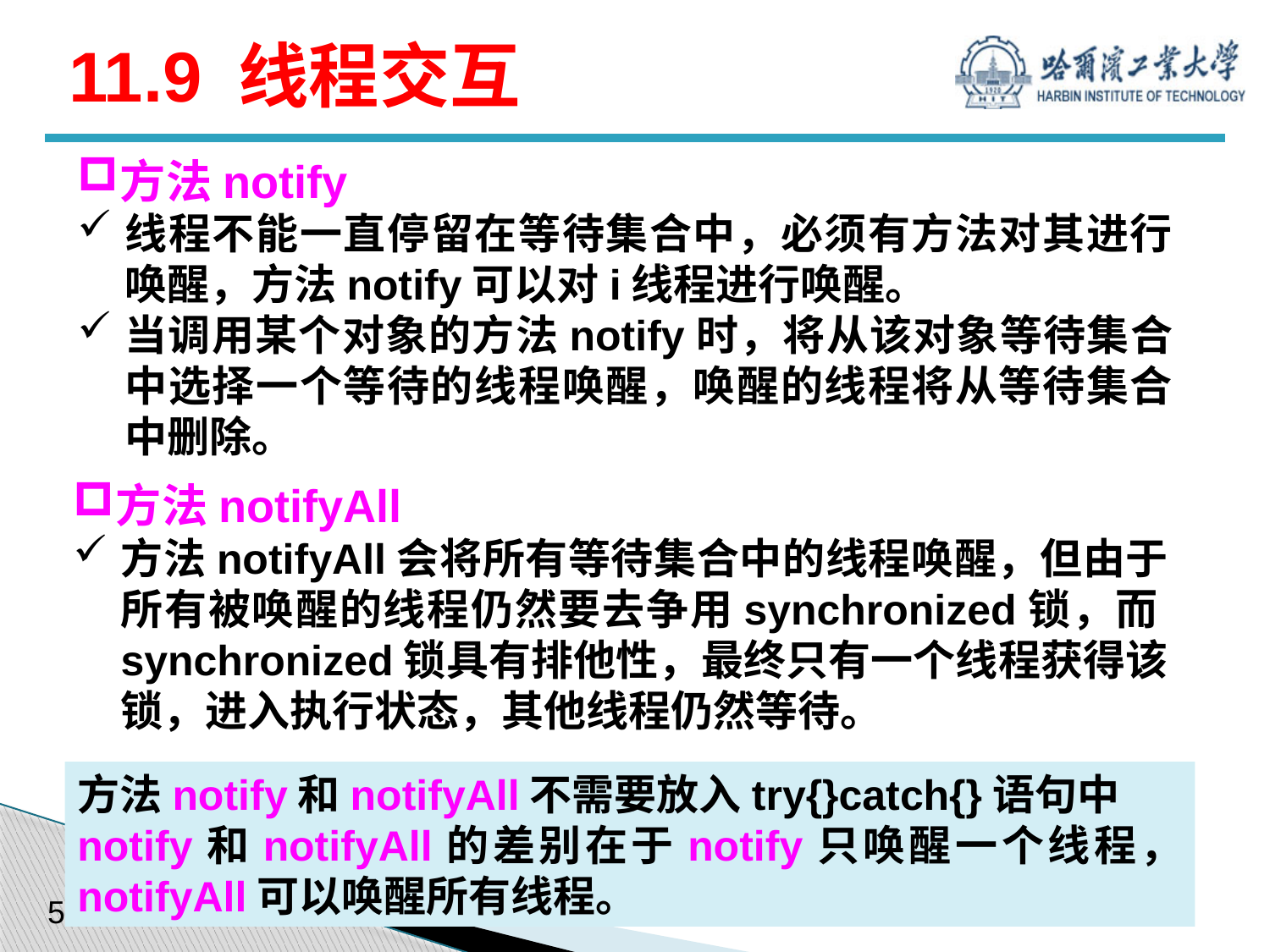

# 11.9 线程交互
方法notify
线程不能一直停留在等待集合中，必须有方法对其进行唤醒，方法notify可以对i线程进行唤醒。
当调用某个对象的方法notify时，将从该对象等待集合中选择一个等待的线程唤醒，唤醒的线程将从等待集合中删除。
方法notifyAll
方法notifyAll会将所有等待集合中的线程唤醒，但由于所有被唤醒的线程仍然要去争用synchronized锁，而synchronized锁具有排他性，最终只有一个线程获得该锁，进入执行状态，其他线程仍然等待。
方法notify和notifyAll不需要放入try{}catch{}语句中
notify和notifyAll的差别在于notify只唤醒一个线程， notifyAll可以唤醒所有线程。